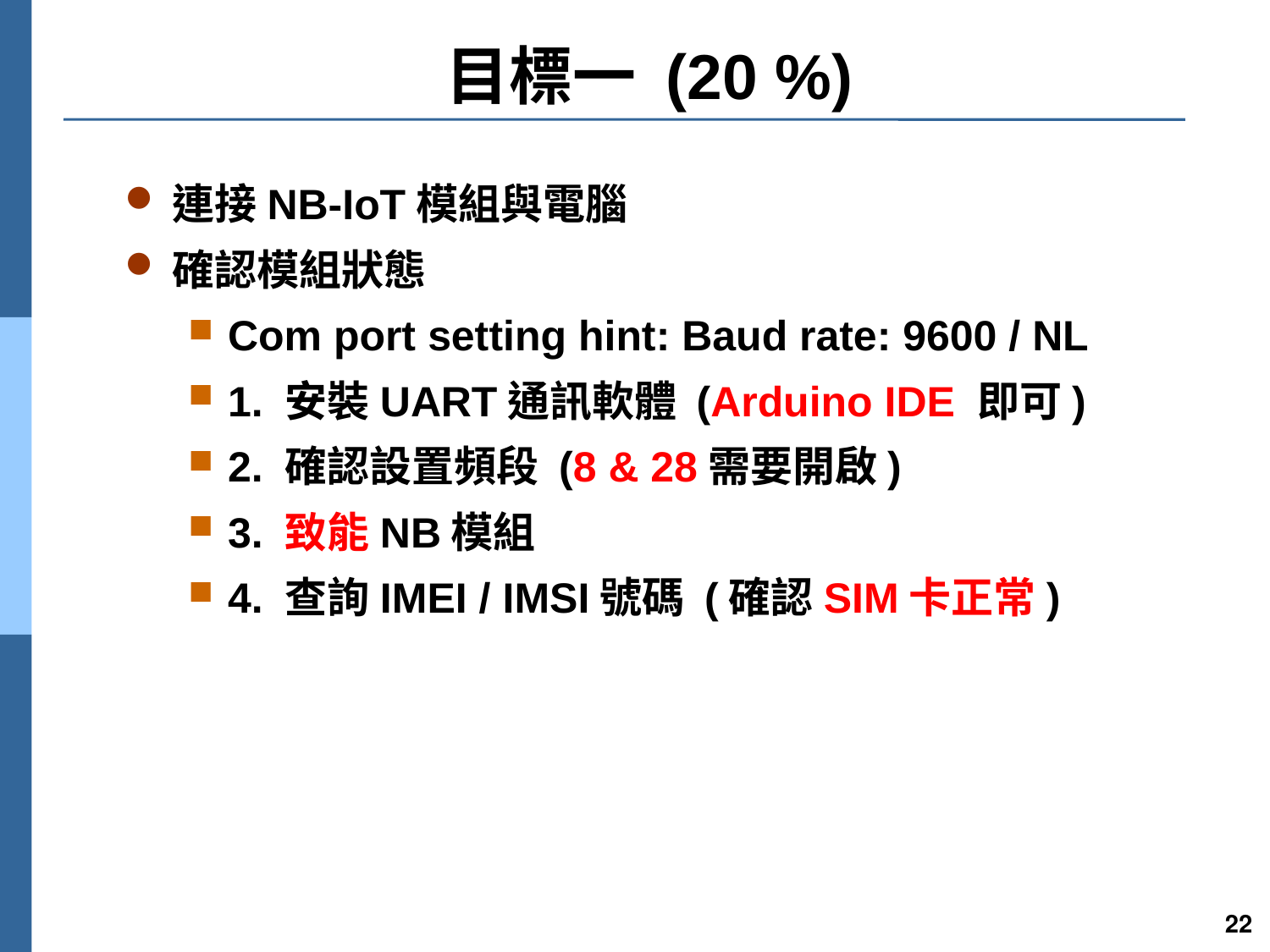

# 目標一 (20 %)
連接NB-IoT模組與電腦
確認模組狀態
Com port setting hint: Baud rate: 9600 / NL
1. 安裝UART通訊軟體 (Arduino IDE 即可)
2. 確認設置頻段 (8 & 28需要開啟)
3. 致能NB模組
4. 查詢IMEI / IMSI號碼 (確認SIM卡正常)